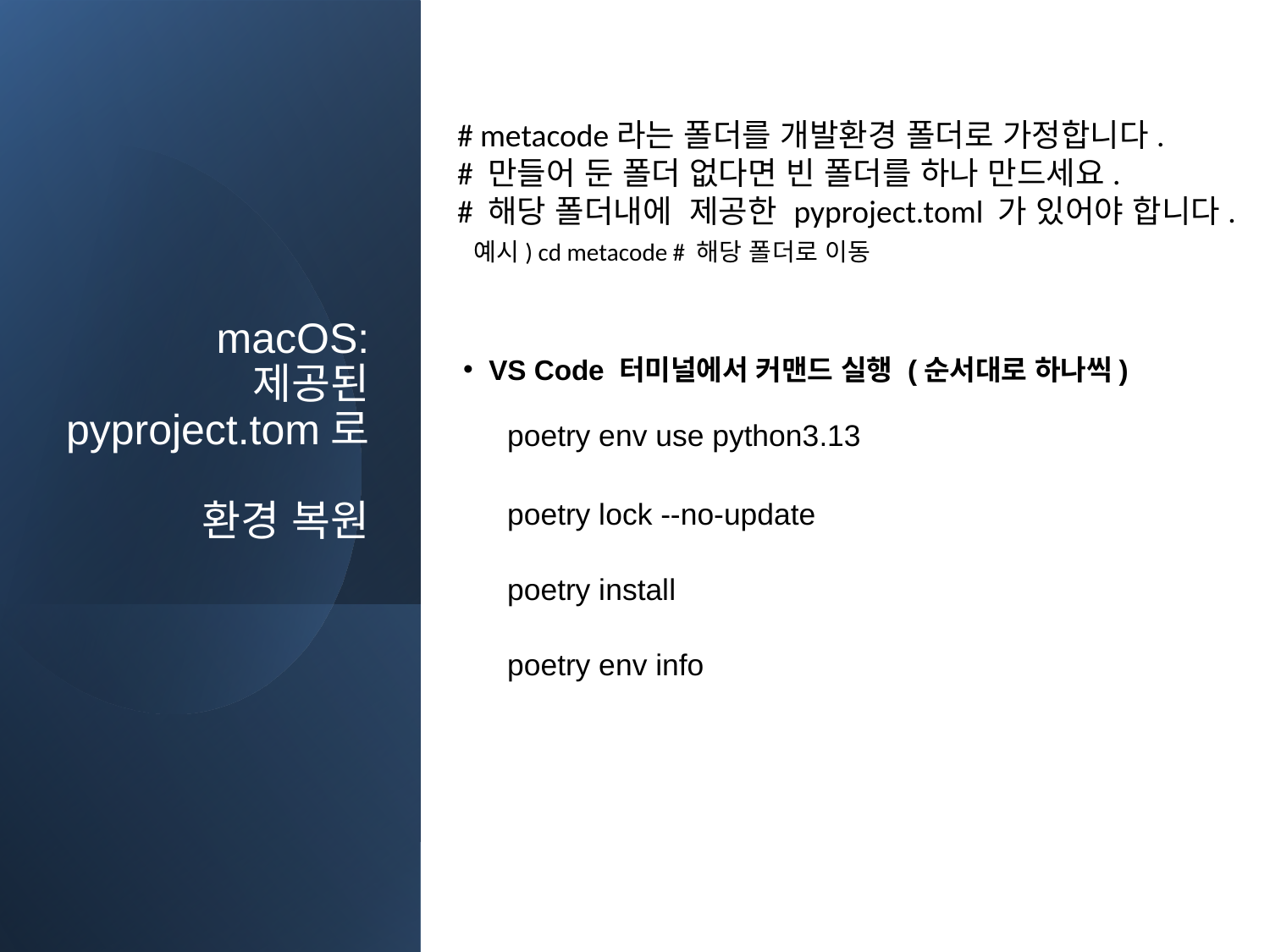

# macOS: 제공된 pyproject.tom로 환경 복원
# metacode라는 폴더를 개발환경 폴더로 가정합니다.
# 만들어 둔 폴더 없다면 빈 폴더를 하나 만드세요.
# 해당 폴더내에  제공한 pyproject.toml 가 있어야 합니다.
 예시) cd metacode # 해당 폴더로 이동

VS Code 터미널에서 커맨드 실행 (순서대로 하나씩)
poetry env use python3.13
poetry lock --no-update
poetry install
poetry env info